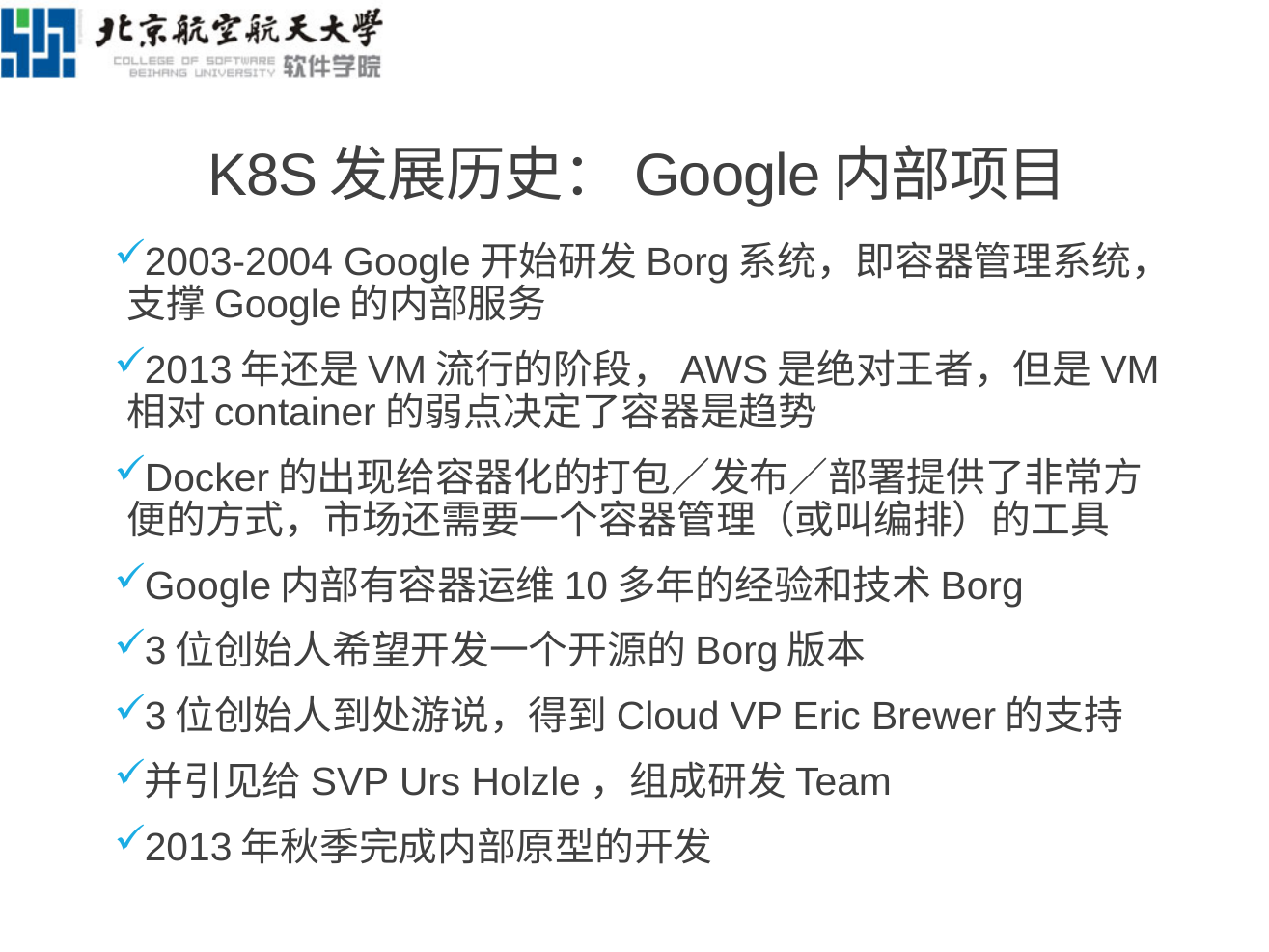

# K8S发展历史：Google内部项目
2003-2004 Google开始研发Borg系统，即容器管理系统，支撑Google的内部服务
2013年还是VM流行的阶段，AWS是绝对王者，但是VM相对container的弱点决定了容器是趋势
Docker的出现给容器化的打包／发布／部署提供了非常方便的方式，市场还需要一个容器管理（或叫编排）的工具
Google内部有容器运维10多年的经验和技术Borg
3位创始人希望开发一个开源的Borg版本
3位创始人到处游说，得到Cloud VP Eric Brewer的支持
并引见给SVP Urs Holzle，组成研发Team
2013年秋季完成内部原型的开发